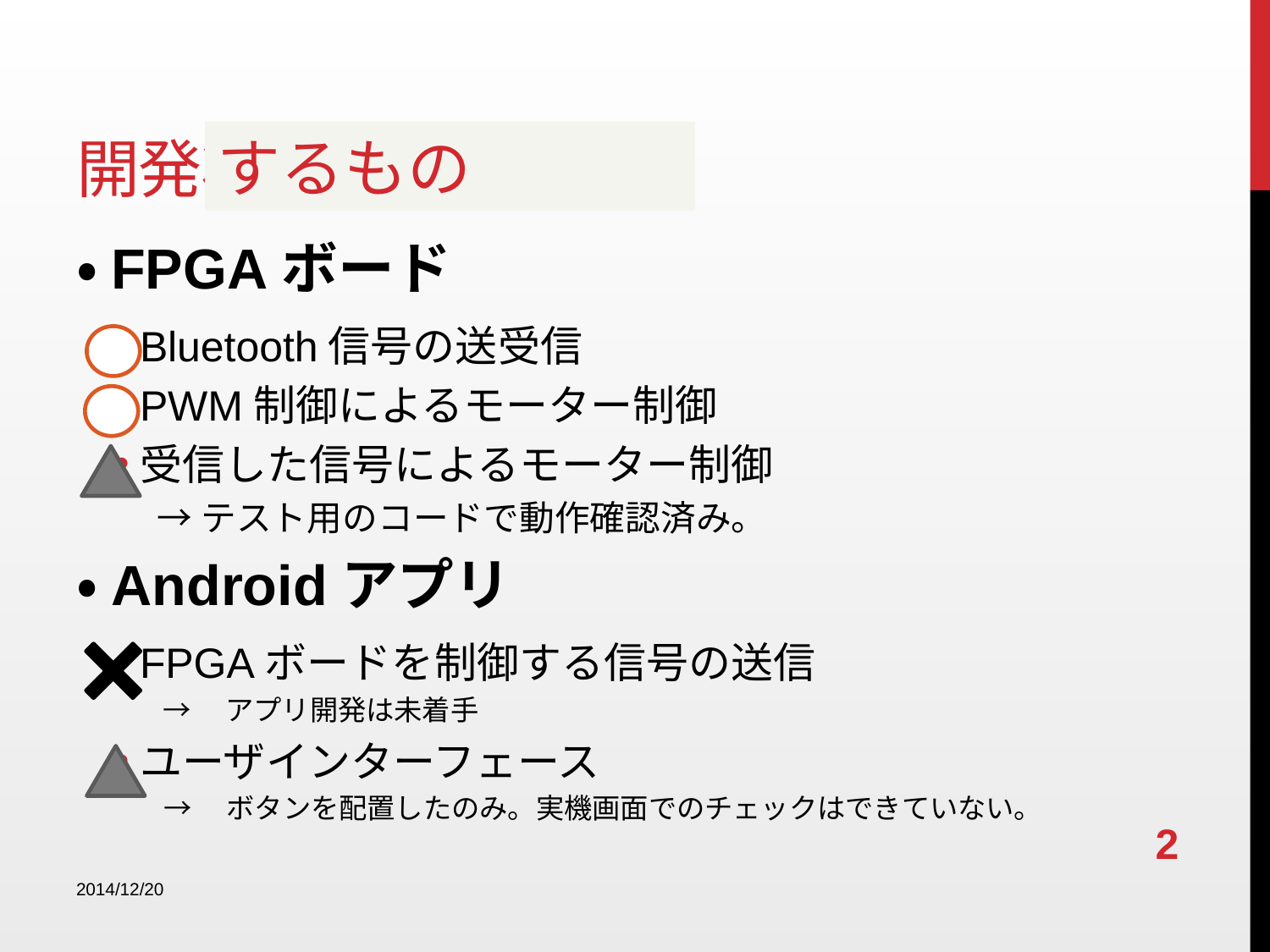

# 開発状況
するもの
・FPGAボード
Bluetooth信号の送受信
PWM制御によるモーター制御
受信した信号によるモーター制御
→テスト用のコードで動作確認済み。
・Androidアプリ
FPGAボードを制御する信号の送信
→　アプリ開発は未着手
ユーザインターフェース
→　ボタンを配置したのみ。実機画面でのチェックはできていない。

2
2014/12/20